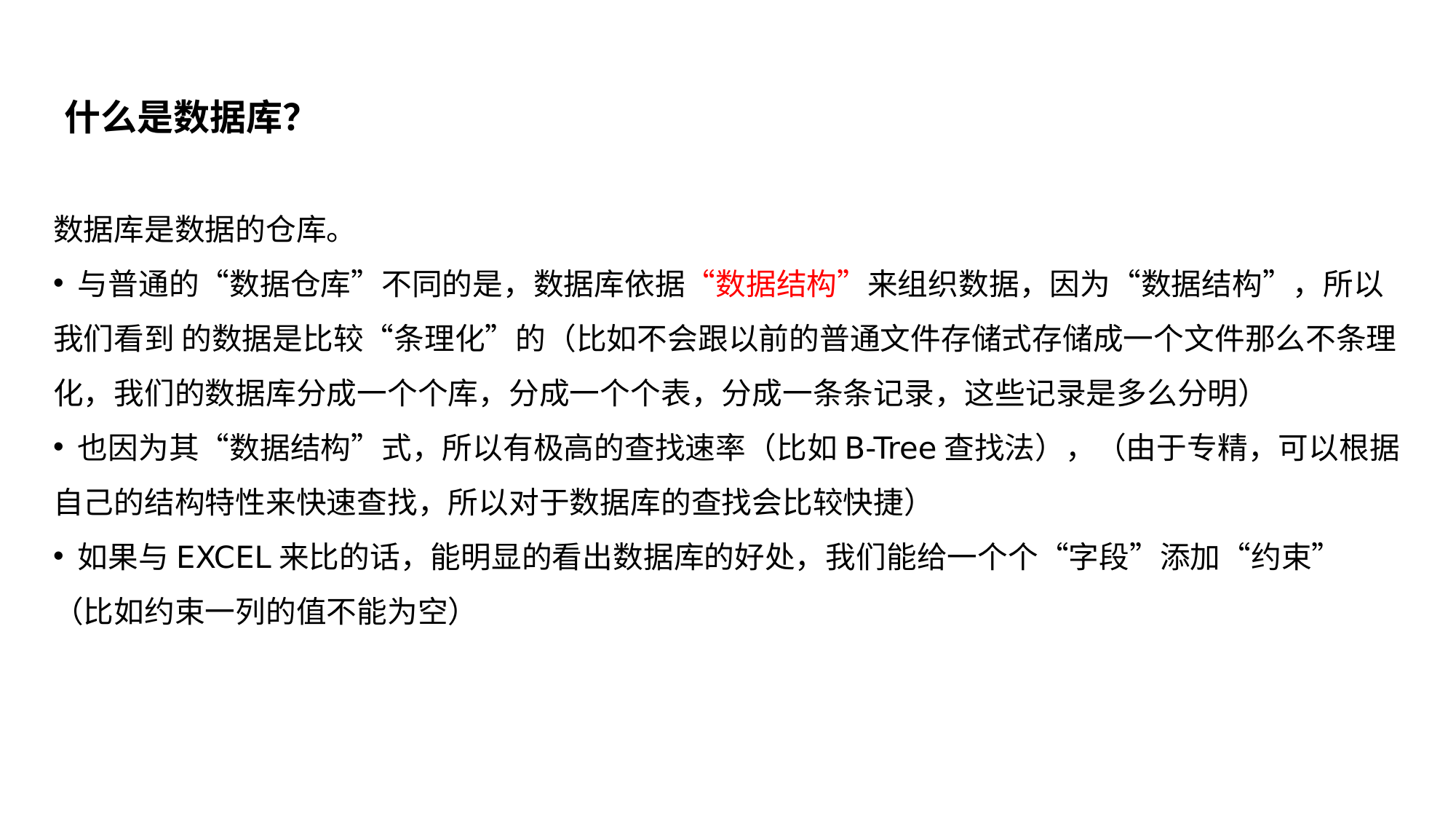

什么是数据库？
数据库是数据的仓库。
 与普通的“数据仓库”不同的是，数据库依据“数据结构”来组织数据，因为“数据结构”，所以我们看到 的数据是比较“条理化”的（比如不会跟以前的普通文件存储式存储成一个文件那么不条理化，我们的数据库分成一个个库，分成一个个表，分成一条条记录，这些记录是多么分明）
 也因为其“数据结构”式，所以有极高的查找速率（比如B-Tree查找法），（由于专精，可以根据自己的结构特性来快速查找，所以对于数据库的查找会比较快捷）
 如果与EXCEL来比的话，能明显的看出数据库的好处，我们能给一个个“字段”添加“约束”（比如约束一列的值不能为空）